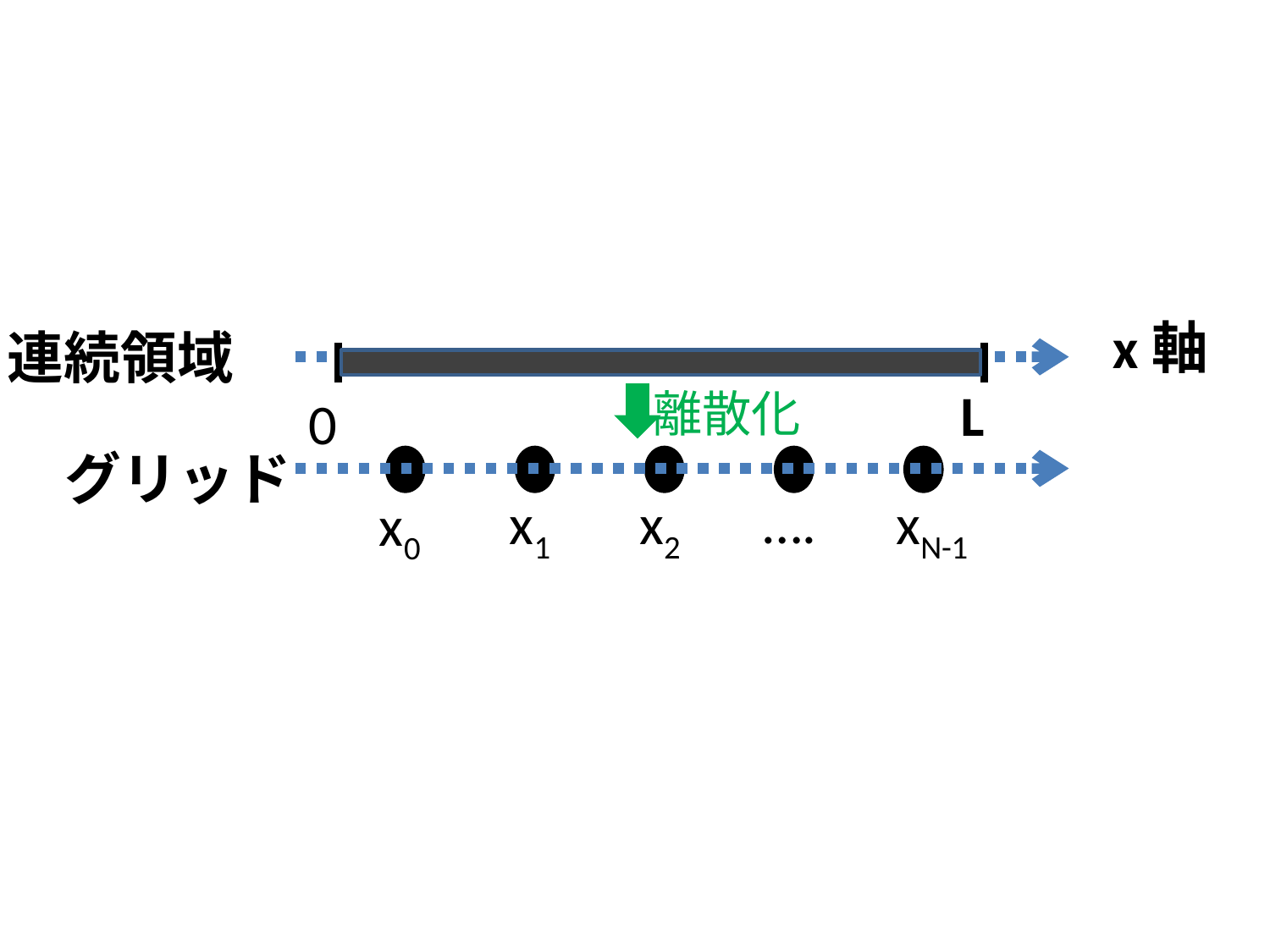

x軸
連続領域

 L
離散化
   0

グリッド

  ….
  x1
  x2
  xN-1
  x0